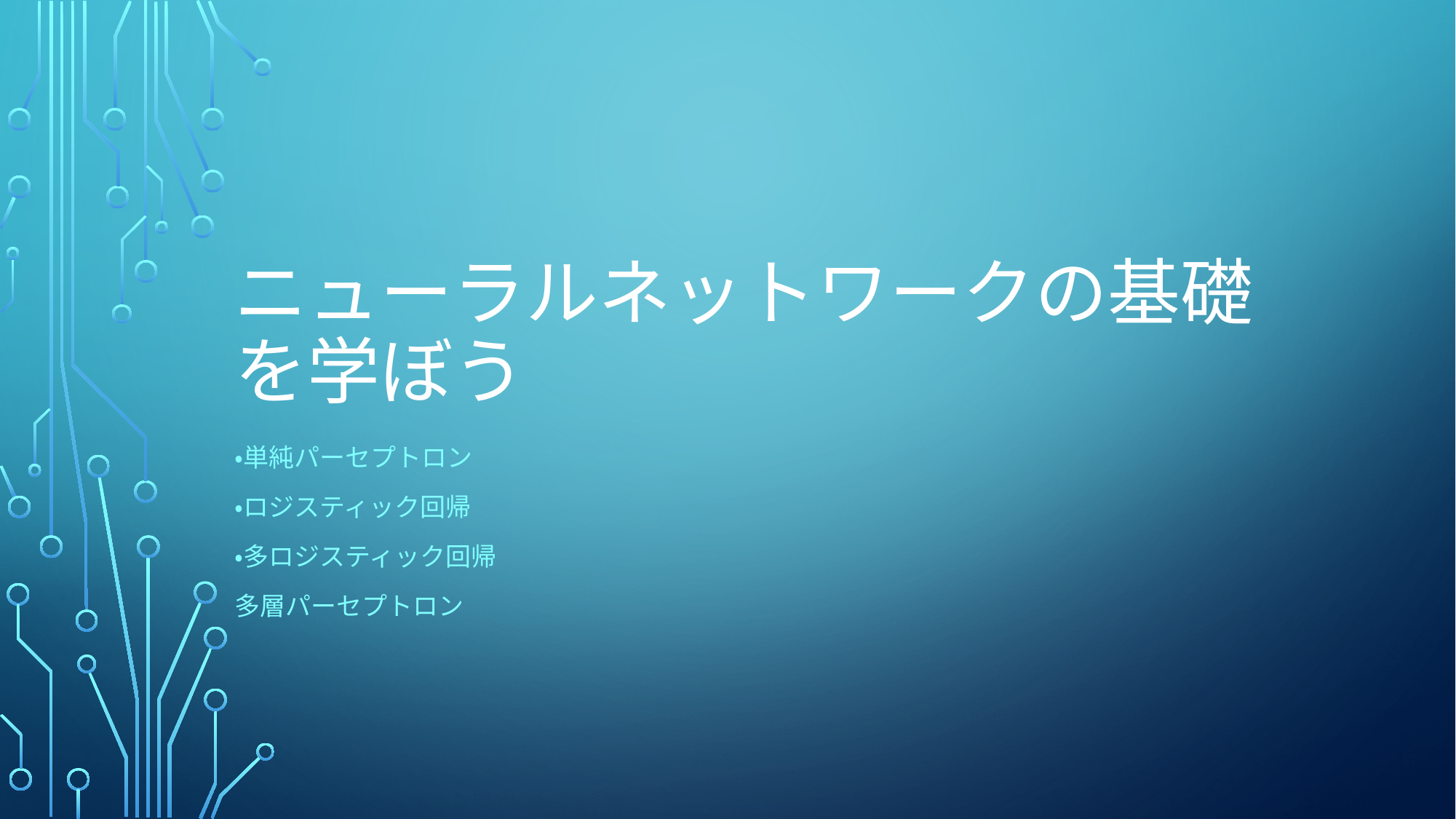

# ニューラルネットワークの基礎を学ぼう
・単純パーセプトロン
・ロジスティック回帰
・多ロジスティック回帰
多層パーセプトロン